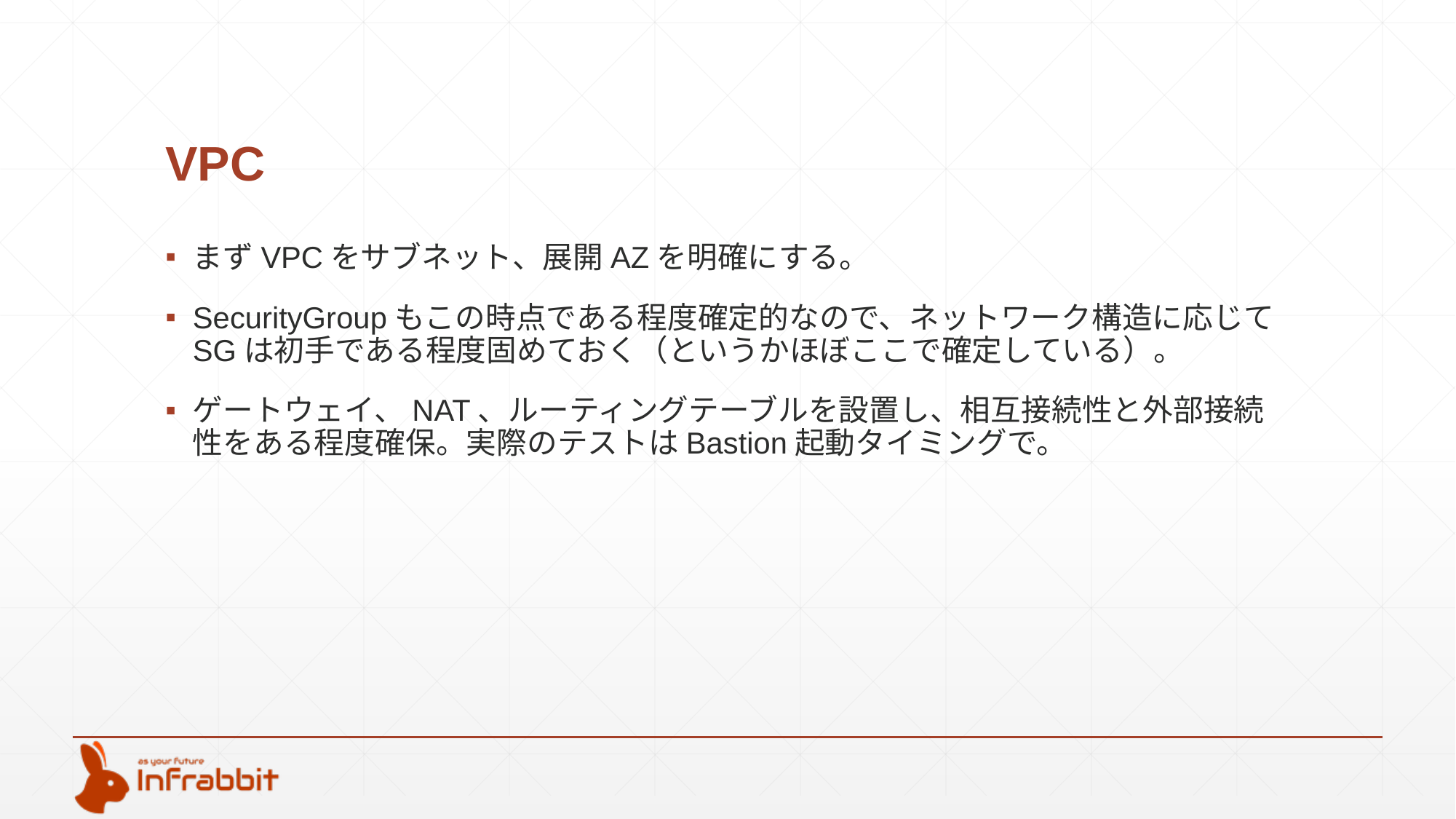

# VPC
まずVPCをサブネット、展開AZを明確にする。
SecurityGroupもこの時点である程度確定的なので、ネットワーク構造に応じてSGは初手である程度固めておく（というかほぼここで確定している）。
ゲートウェイ、NAT、ルーティングテーブルを設置し、相互接続性と外部接続性をある程度確保。実際のテストはBastion起動タイミングで。